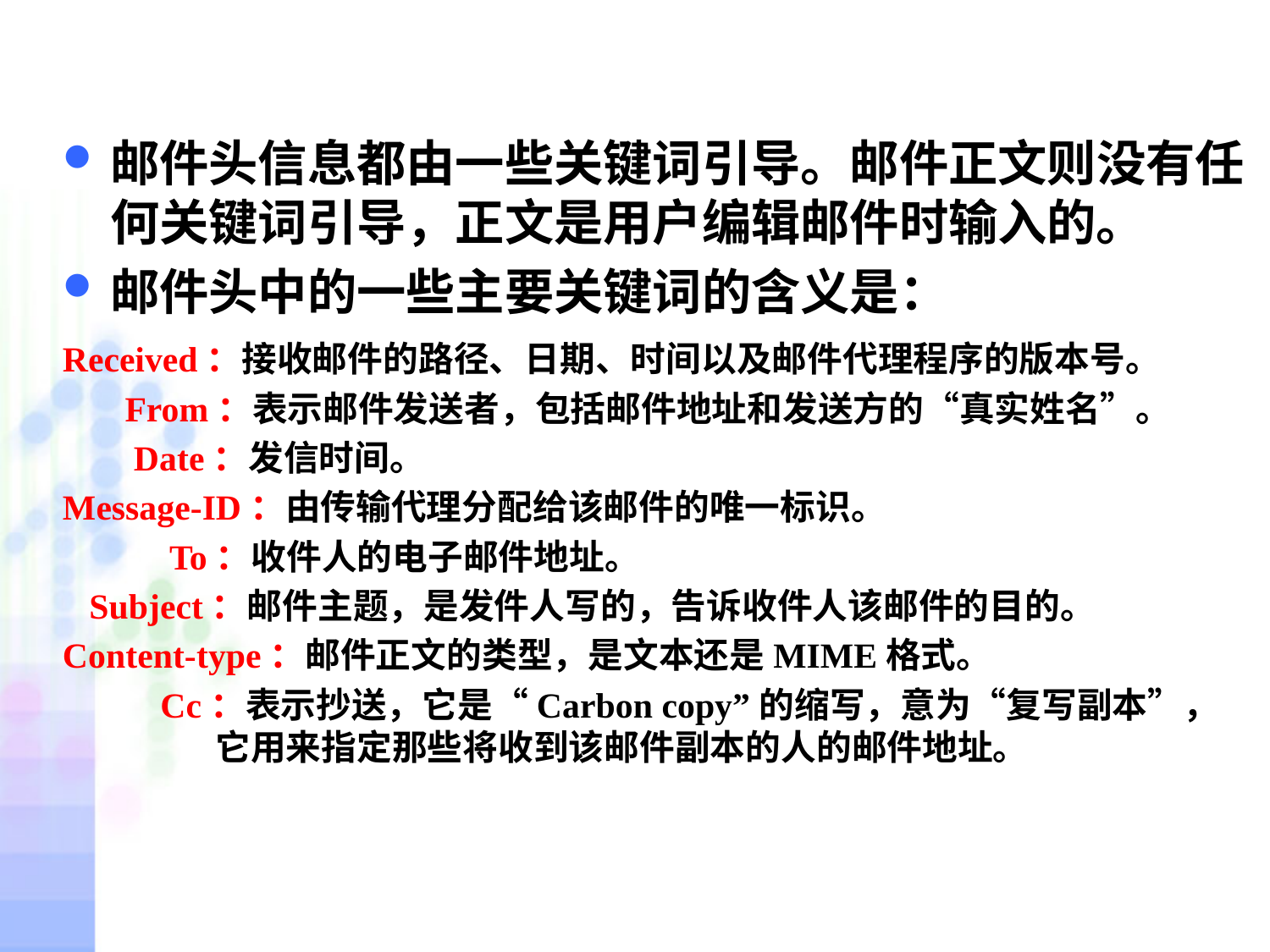

邮件头信息都由一些关键词引导。邮件正文则没有任何关键词引导，正文是用户编辑邮件时输入的。
邮件头中的一些主要关键词的含义是：
Received：接收邮件的路径、日期、时间以及邮件代理程序的版本号。
       From：表示邮件发送者，包括邮件地址和发送方的“真实姓名”。
        Date：发信时间。
Message-ID：由传输代理分配给该邮件的唯一标识。
            To：收件人的电子邮件地址。
   Subject：邮件主题，是发件人写的，告诉收件人该邮件的目的。
Content-type：邮件正文的类型，是文本还是MIME格式。
           Cc：表示抄送，它是“Carbon copy”的缩写，意为“复写副本”，
                   它用来指定那些将收到该邮件副本的人的邮件地址。